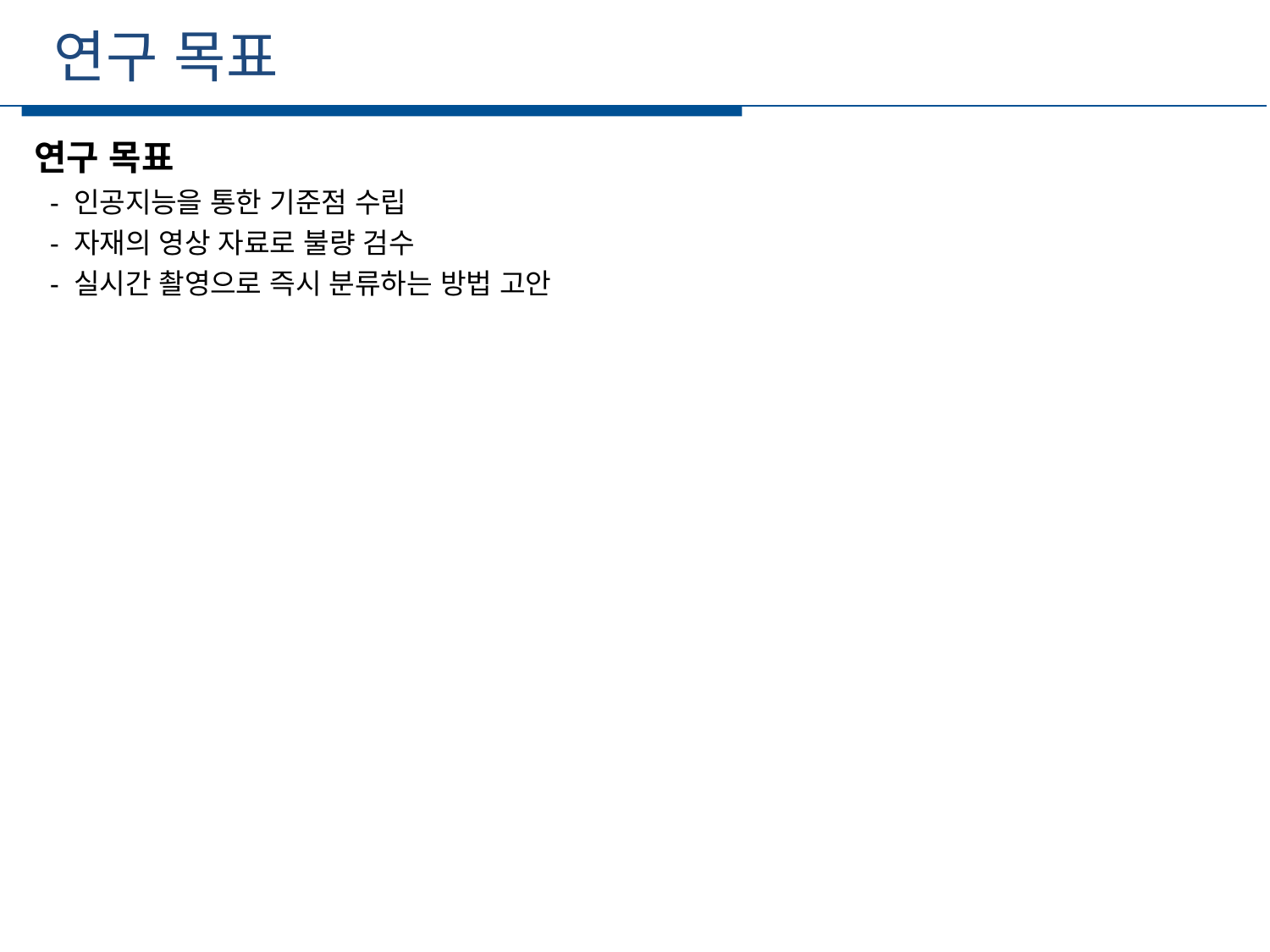

연구 목표
세부일정

연구 목표
  - 인공지능을 통한 기준점 수립
  - 자재의 영상 자료로 불량 검수
  - 실시간 촬영으로 즉시 분류하는 방법 고안